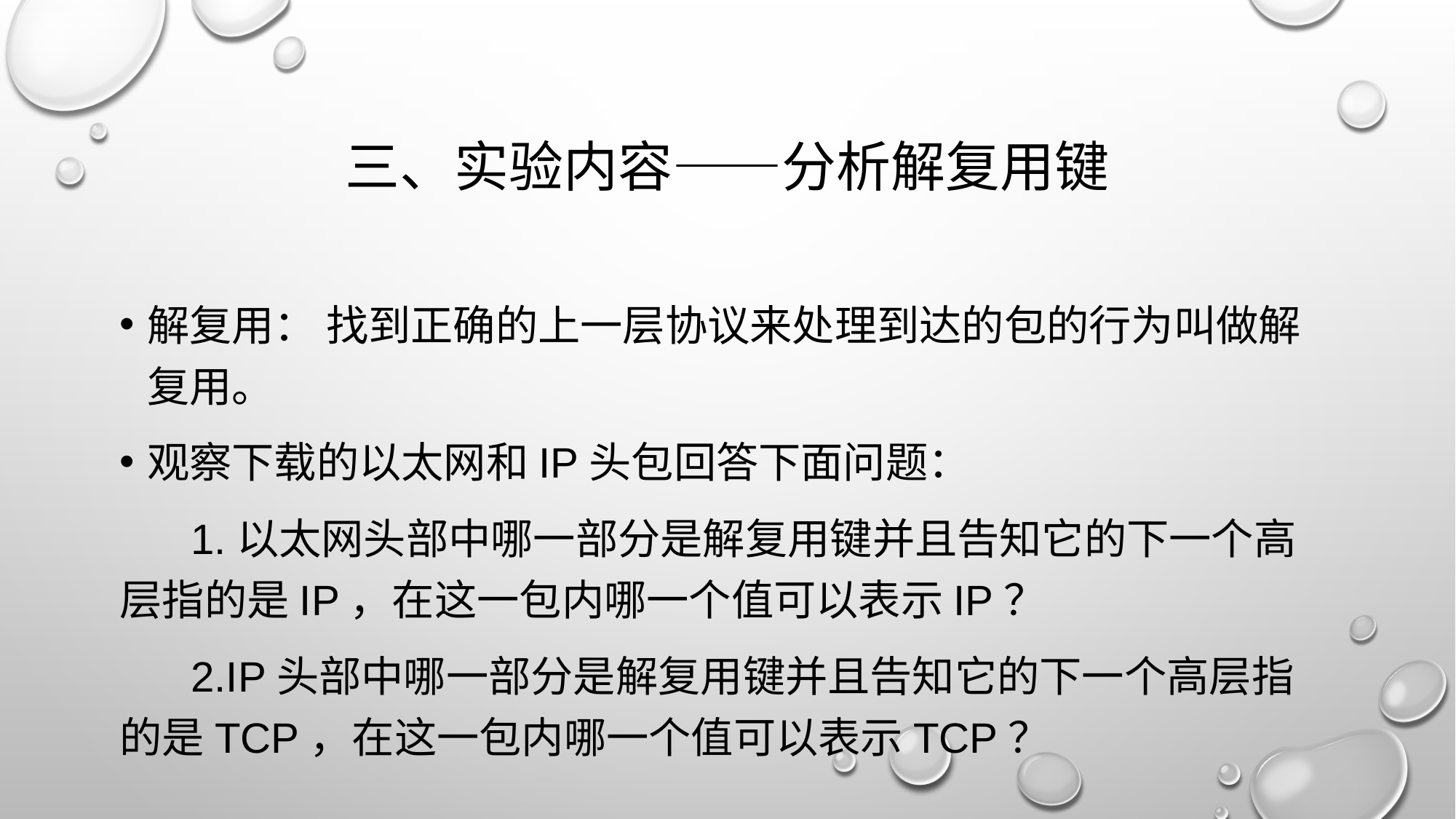

# 三、实验内容——分析解复用键
解复用： 找到正确的上一层协议来处理到达的包的行为叫做解复用。
观察下载的以太网和IP头包回答下面问题：
      1.以太网头部中哪一部分是解复用键并且告知它的下一个高层指的是IP，在这一包内哪一个值可以表示IP？
      2.IP头部中哪一部分是解复用键并且告知它的下一个高层指的是TCP，在这一包内哪一个值可以表示TCP？